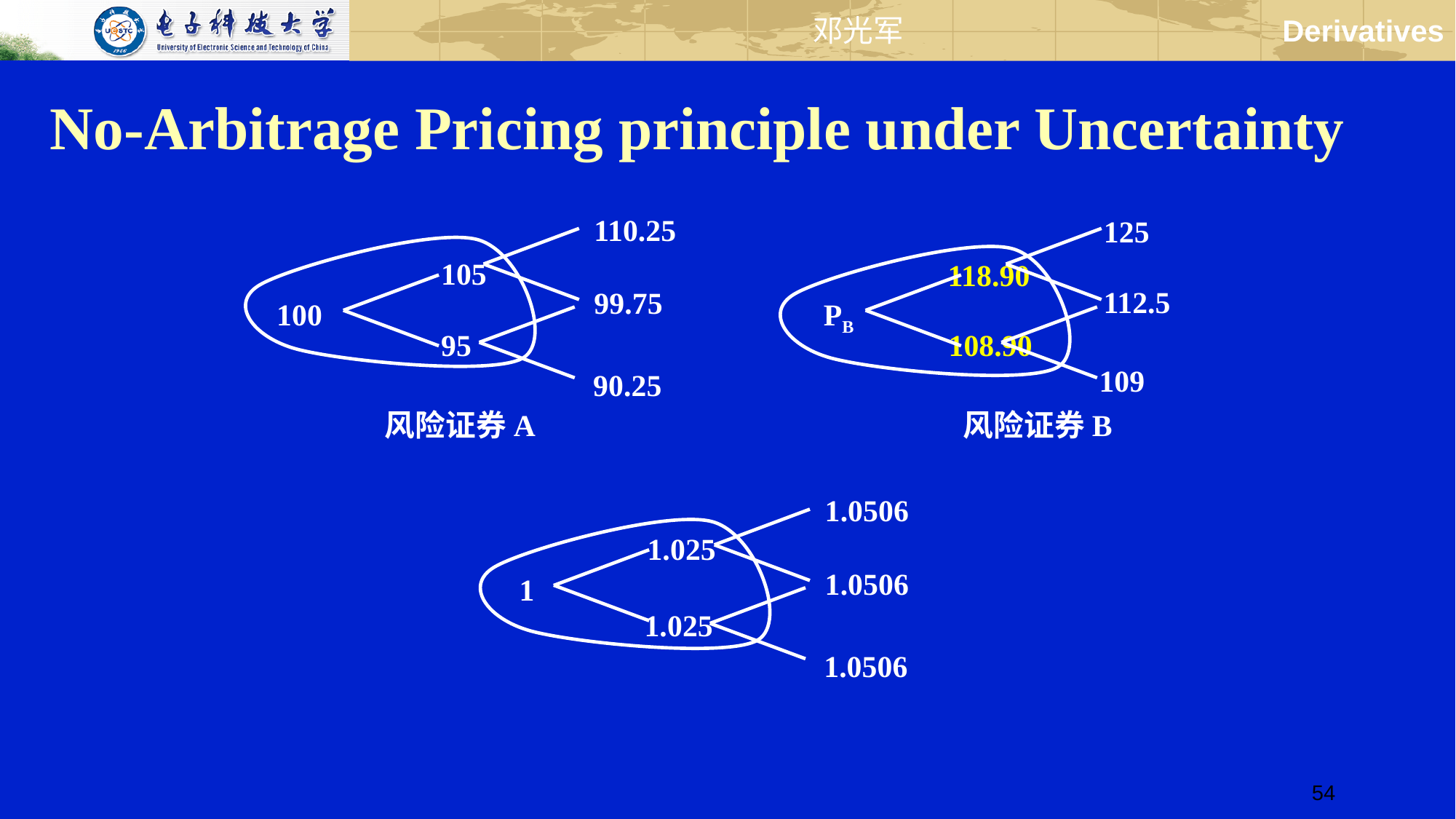

No-Arbitrage Pricing principle under Uncertainty
110.25

105

99.75
100

95

90.25
风险证券A
125

118.90

112.5
PB

108.90

109
风险证券B
1.0506

1.025

1.0506
1

1.025

1.0506